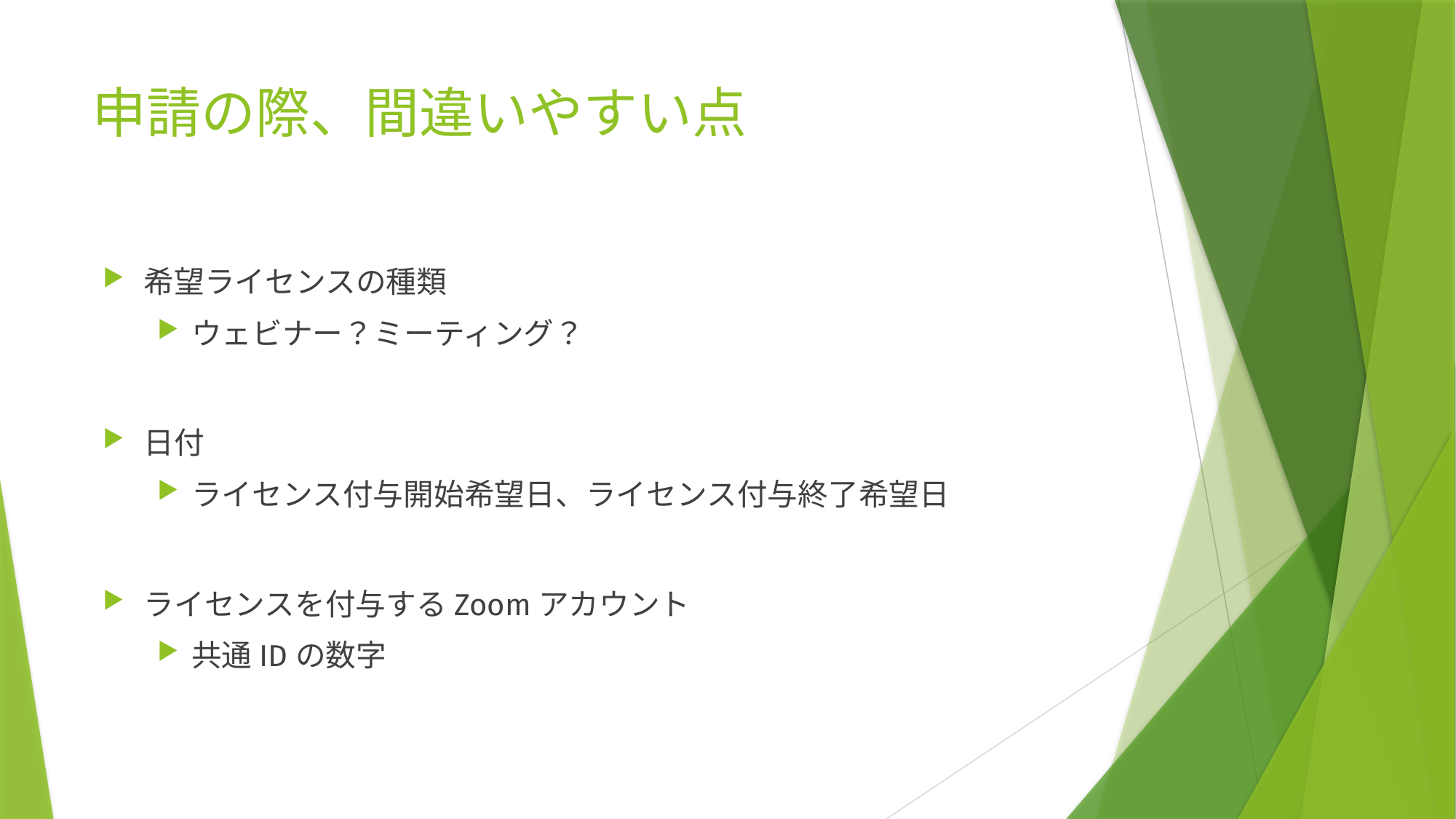

# 申請の際、間違いやすい点
希望ライセンスの種類
ウェビナー？ミーティング？

日付
ライセンス付与開始希望日、ライセンス付与終了希望日

ライセンスを付与するZoomアカウント
共通IDの数字